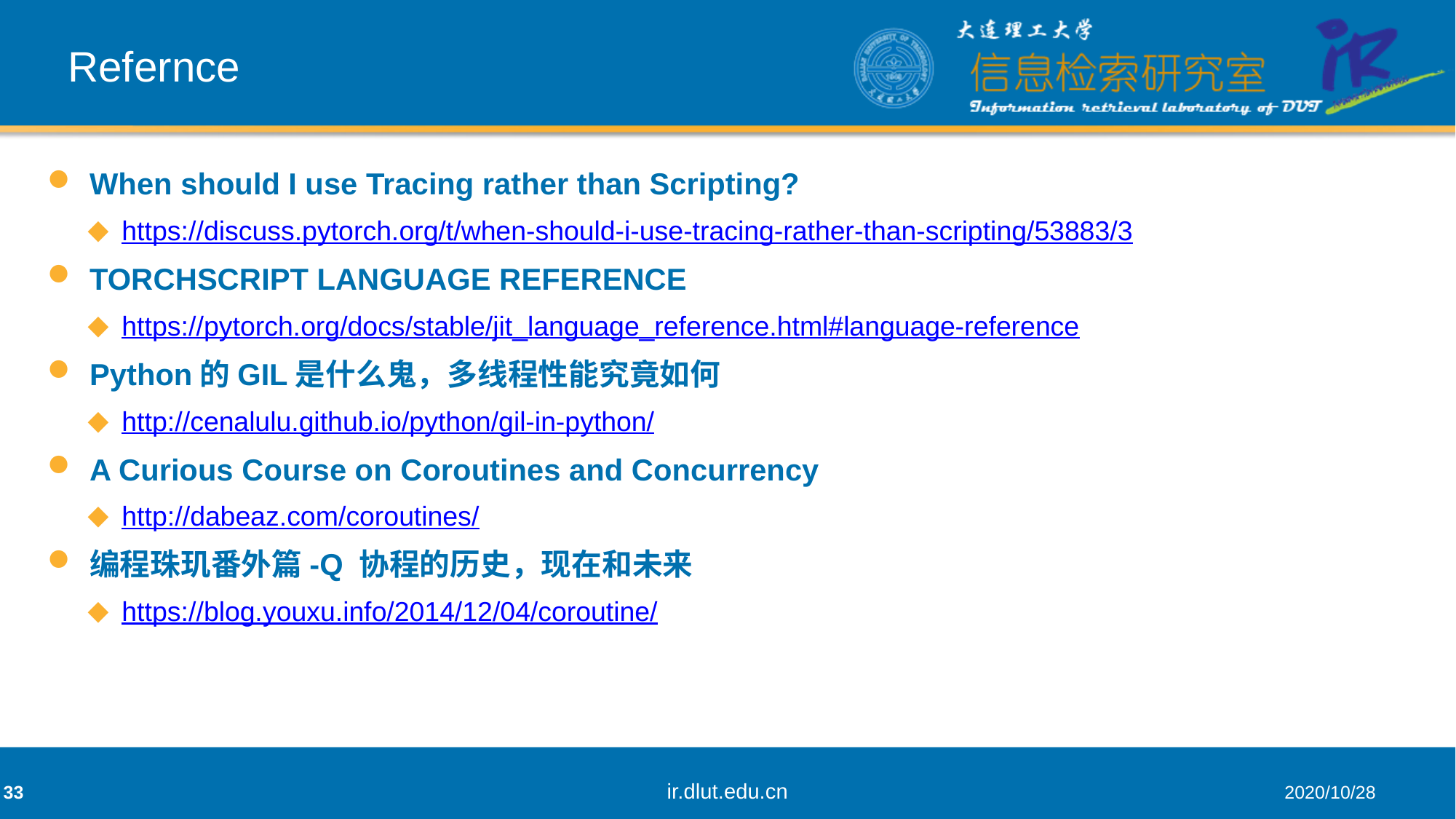

# Refernce
When should I use Tracing rather than Scripting?
https://discuss.pytorch.org/t/when-should-i-use-tracing-rather-than-scripting/53883/3
TORCHSCRIPT LANGUAGE REFERENCE
https://pytorch.org/docs/stable/jit_language_reference.html#language-reference
Python的GIL是什么鬼，多线程性能究竟如何
http://cenalulu.github.io/python/gil-in-python/
A Curious Course on Coroutines and Concurrency
http://dabeaz.com/coroutines/
编程珠玑番外篇-Q 协程的历史，现在和未来
https://blog.youxu.info/2014/12/04/coroutine/